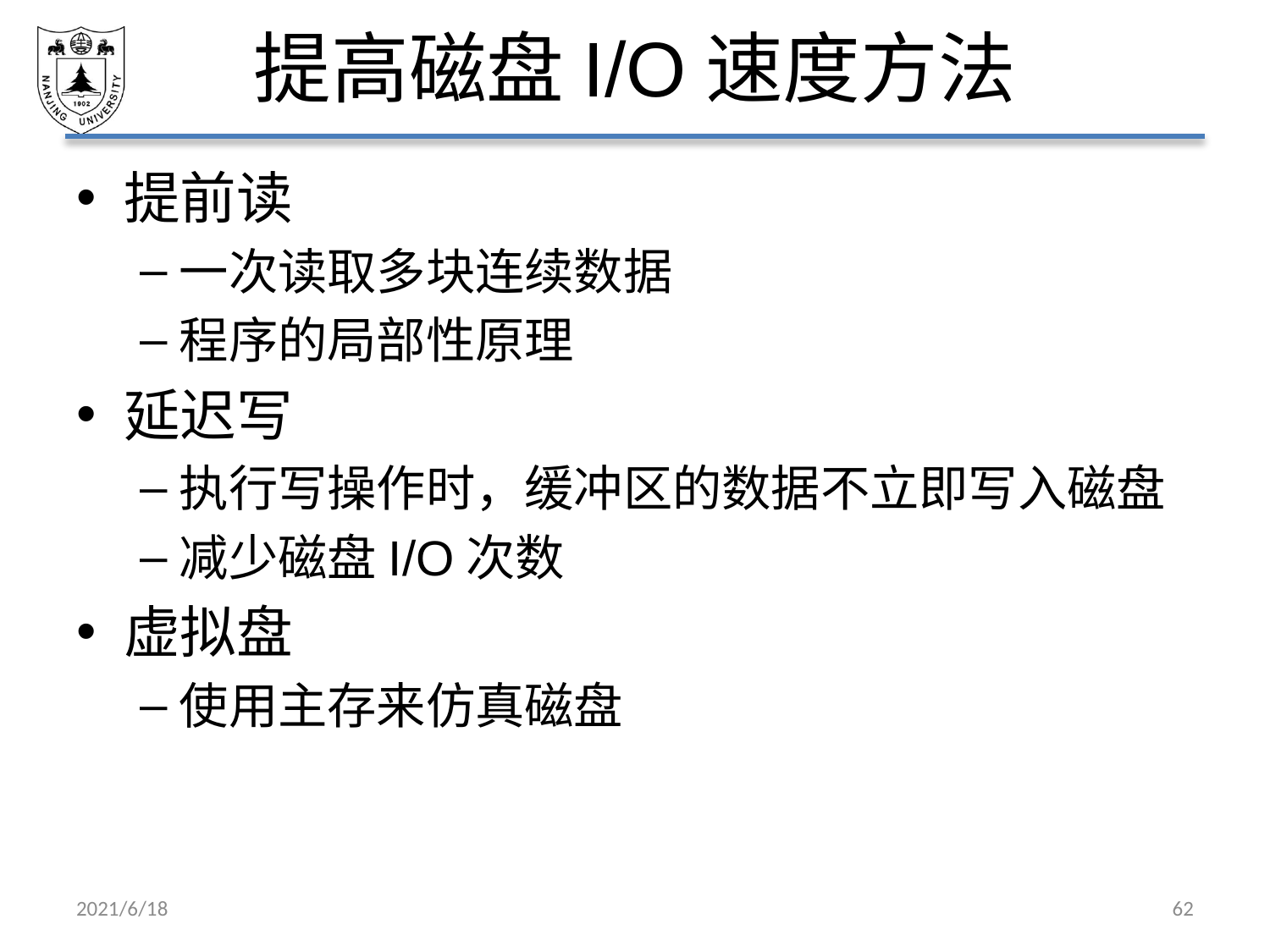

# 提高磁盘I/O速度方法
提前读
一次读取多块连续数据
程序的局部性原理
延迟写
执行写操作时，缓冲区的数据不立即写入磁盘
减少磁盘I/O次数
虚拟盘
使用主存来仿真磁盘
2021/6/18
62